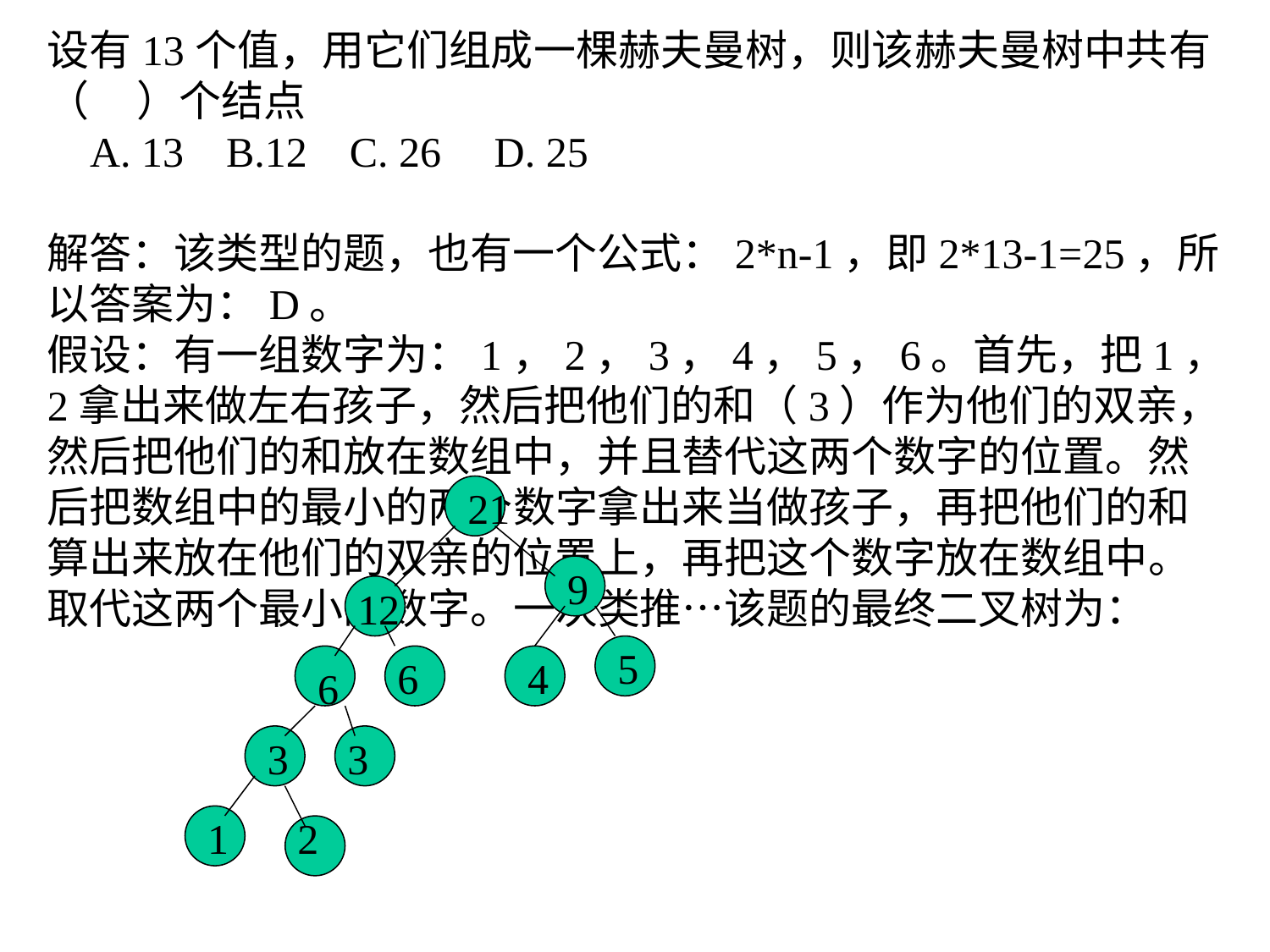

设有13个值，用它们组成一棵赫夫曼树，则该赫夫曼树中共有（     ）个结点
    A. 13    B.12    C. 26     D. 25

解答：该类型的题，也有一个公式：2*n-1，即2*13-1=25，所以答案为：D。
假设：有一组数字为：1，2，3，4，5，6。首先，把1，2拿出来做左右孩子，然后把他们的和（3）作为他们的双亲，然后把他们的和放在数组中，并且替代这两个数字的位置。然后把数组中的最小的两个数字拿出来当做孩子，再把他们的和算出来放在他们的双亲的位置上，再把这个数字放在数组中。取代这两个最小的数字。一次类推…该题的最终二叉树为：

21

9

12

5

6

4
6

3

3

1
2